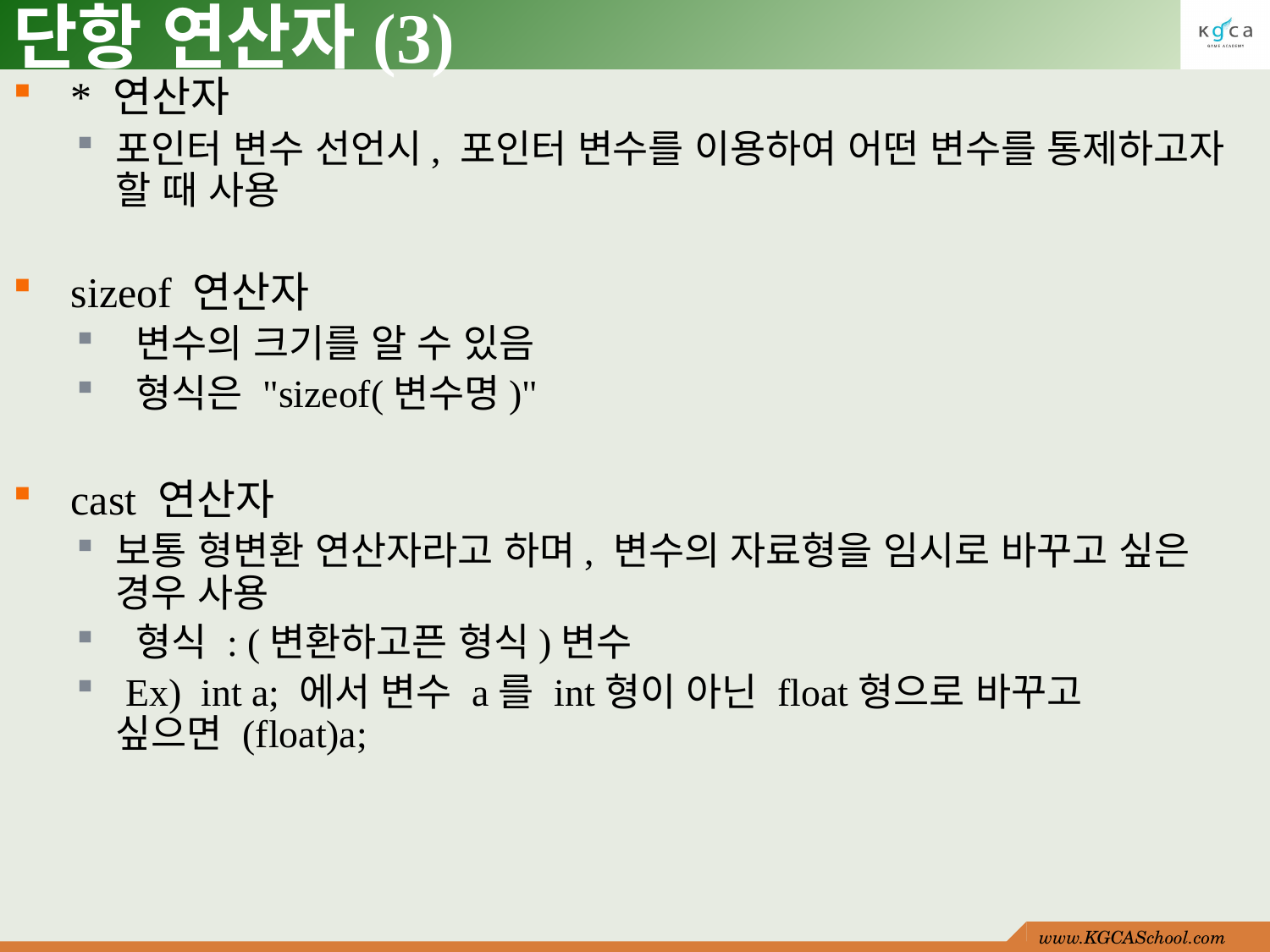

# 단항 연산자(3)
 * 연산자
포인터 변수 선언시, 포인터 변수를 이용하여 어떤 변수를 통제하고자 할 때 사용

 sizeof 연산자
 변수의 크기를 알 수 있음
 형식은 "sizeof(변수명)"

 cast 연산자
보통 형변환 연산자라고 하며, 변수의 자료형을 임시로 바꾸고 싶은 경우 사용
 형식 : (변환하고픈 형식)변수
 Ex)  int a; 에서 변수 a를 int형이 아닌 float형으로 바꾸고  	     싶으면 (float)a;